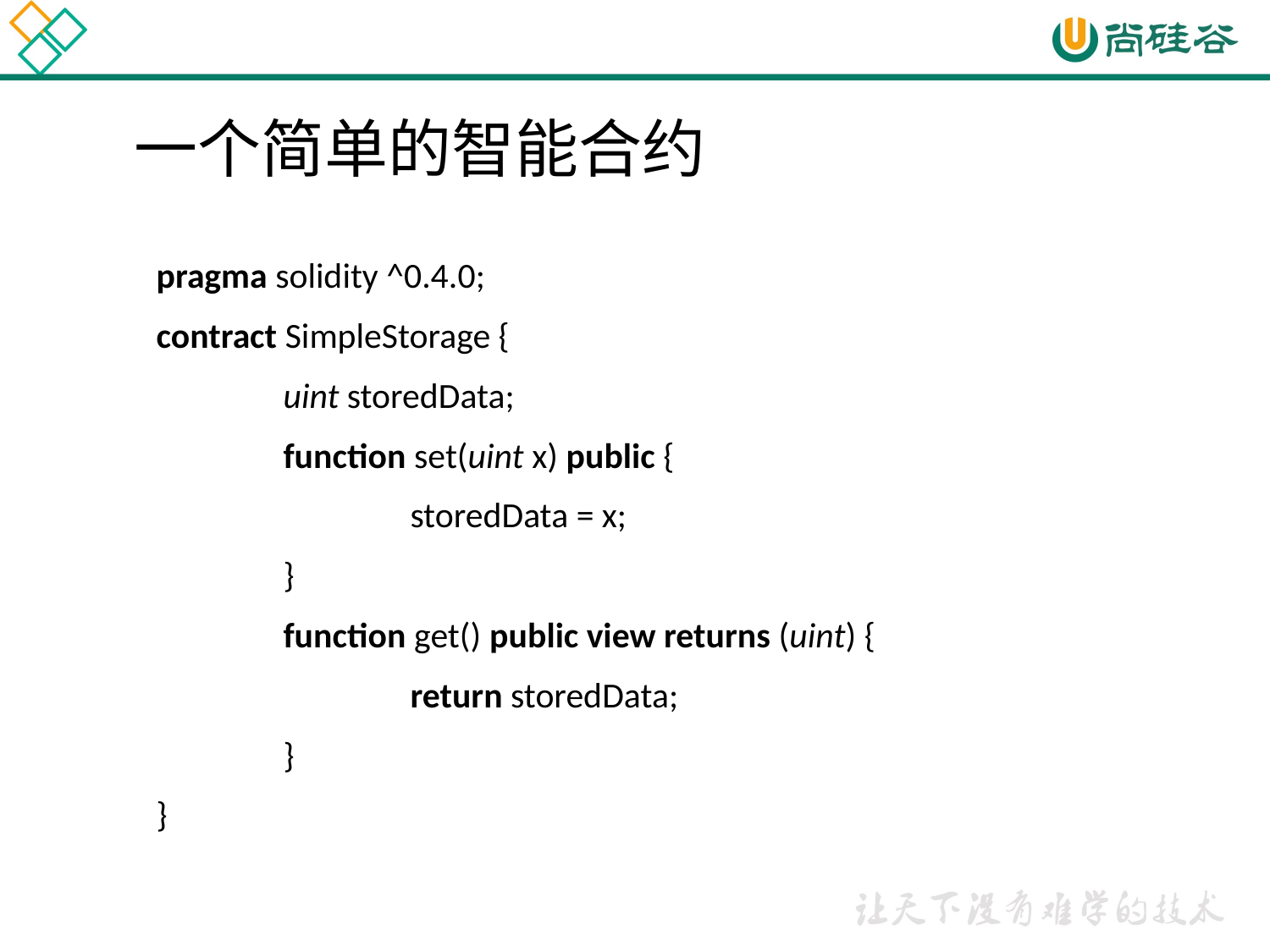

# 一个简单的智能合约
pragma solidity ^0.4.0;
contract SimpleStorage {
	uint storedData;
	function set(uint x) public {
		storedData = x;
	}
	function get() public view returns (uint) {
		return storedData;
	}
}